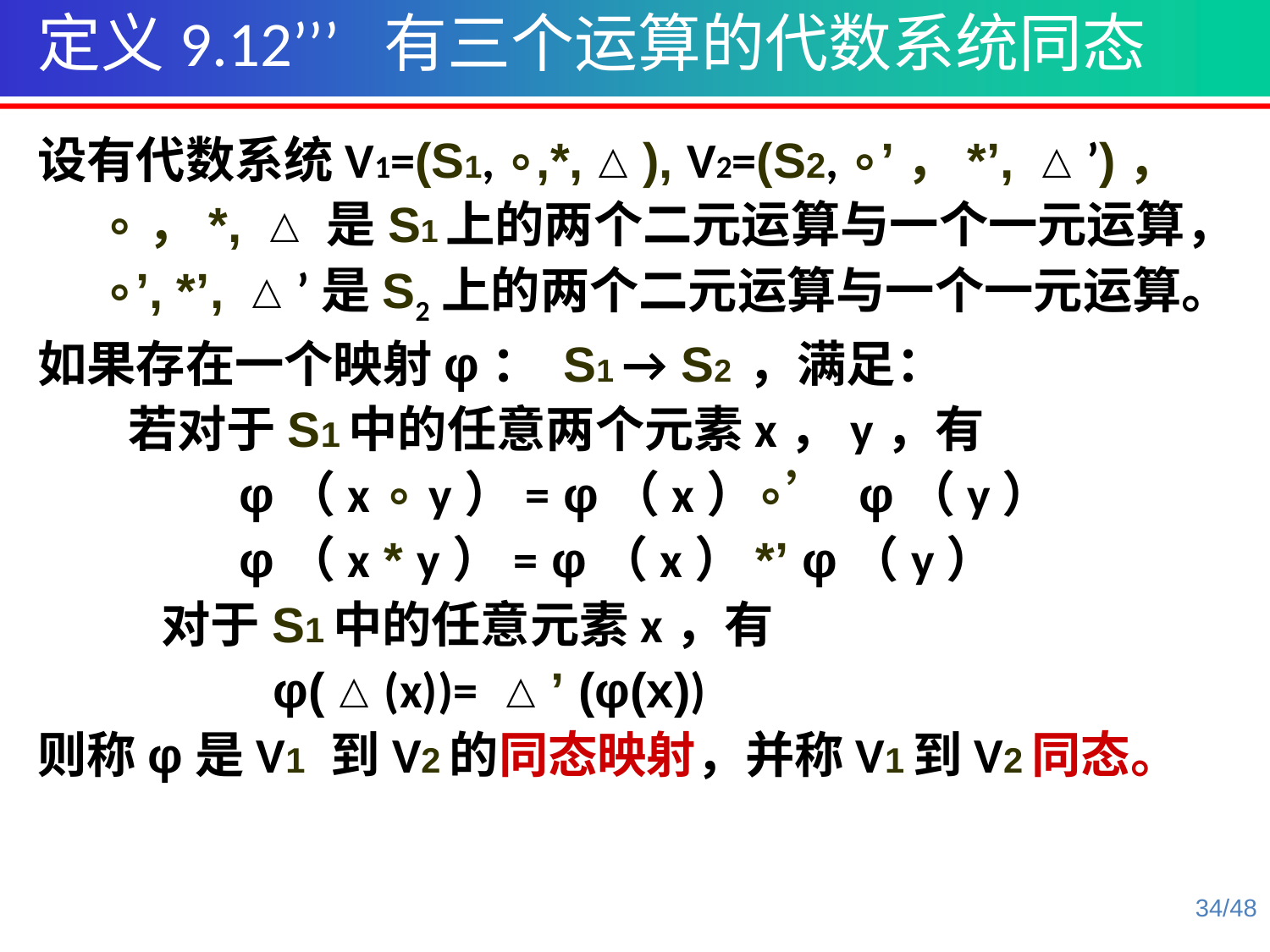

定义9.12’’’  有三个运算的代数系统同态
设有代数系统V1=(S1, ∘,*,△), V2=(S2, ∘’，*’, △’)，
      ∘，*, △是S1上的两个二元运算与一个一元运算，
      ∘’, *’, △’是S2上的两个二元运算与一个一元运算。
如果存在一个映射φ： S1 → S2 ，满足：
       若对于S1中的任意两个元素x，y，有
                  φ（x ∘ y）= φ（x）∘’ φ（y）
                  φ（x * y）= φ（x）*’ φ（y）
          对于S1中的任意元素x，有
                     φ(△(x))= △’ (φ(x))
则称φ是V1 到V2的同态映射，并称V1到V2同态。
34/48